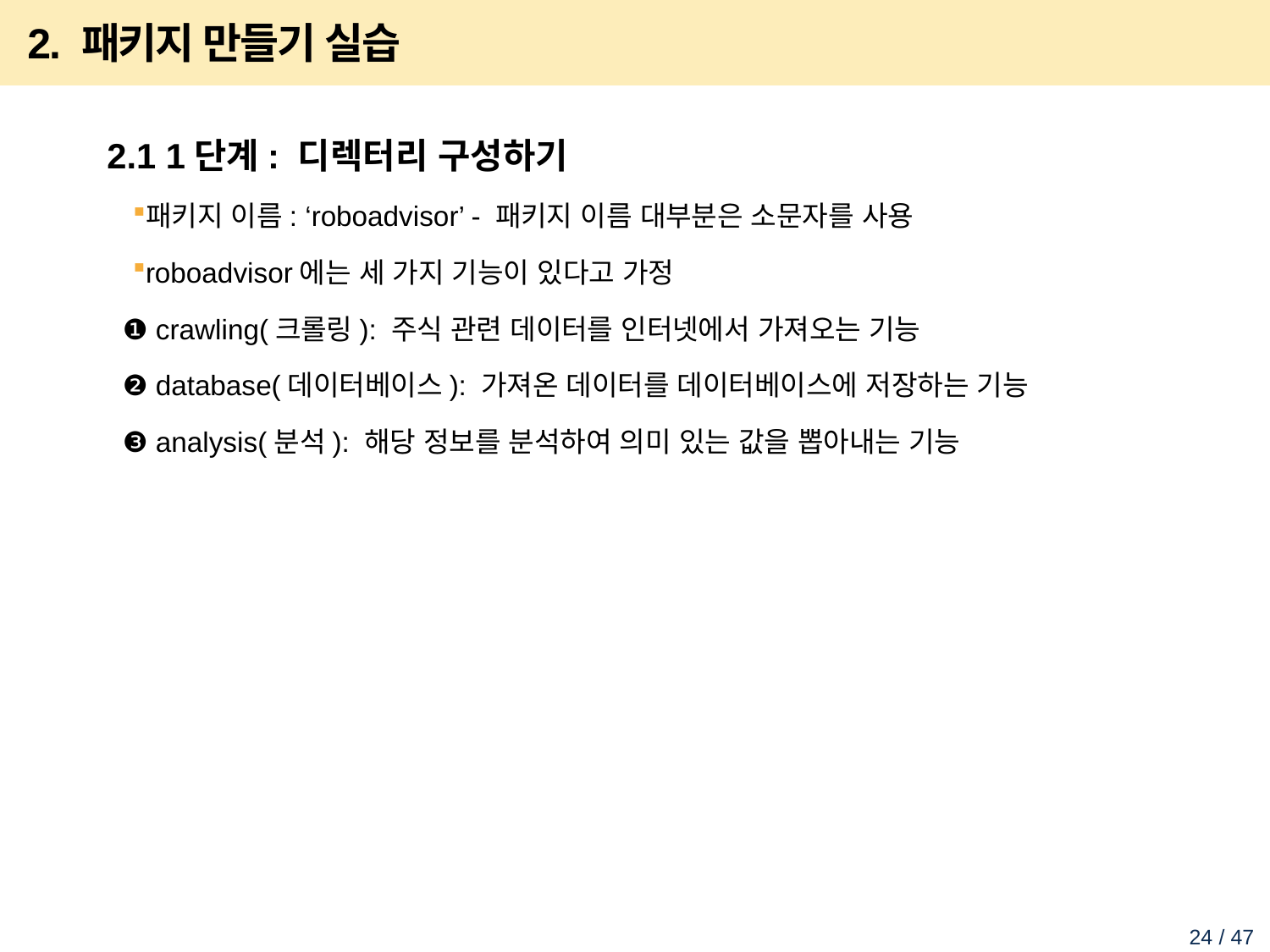

# 2. 패키지 만들기 실습
2.1 1단계: 디렉터리 구성하기
패키지 이름: ‘roboadvisor’ - 패키지 이름 대부분은 소문자를 사용
roboadvisor에는 세 가지 기능이 있다고 가정
  ❶ crawling(크롤링): 주식 관련 데이터를 인터넷에서 가져오는 기능
  ❷ database(데이터베이스): 가져온 데이터를 데이터베이스에 저장하는 기능
  ❸ analysis(분석): 해당 정보를 분석하여 의미 있는 값을 뽑아내는 기능